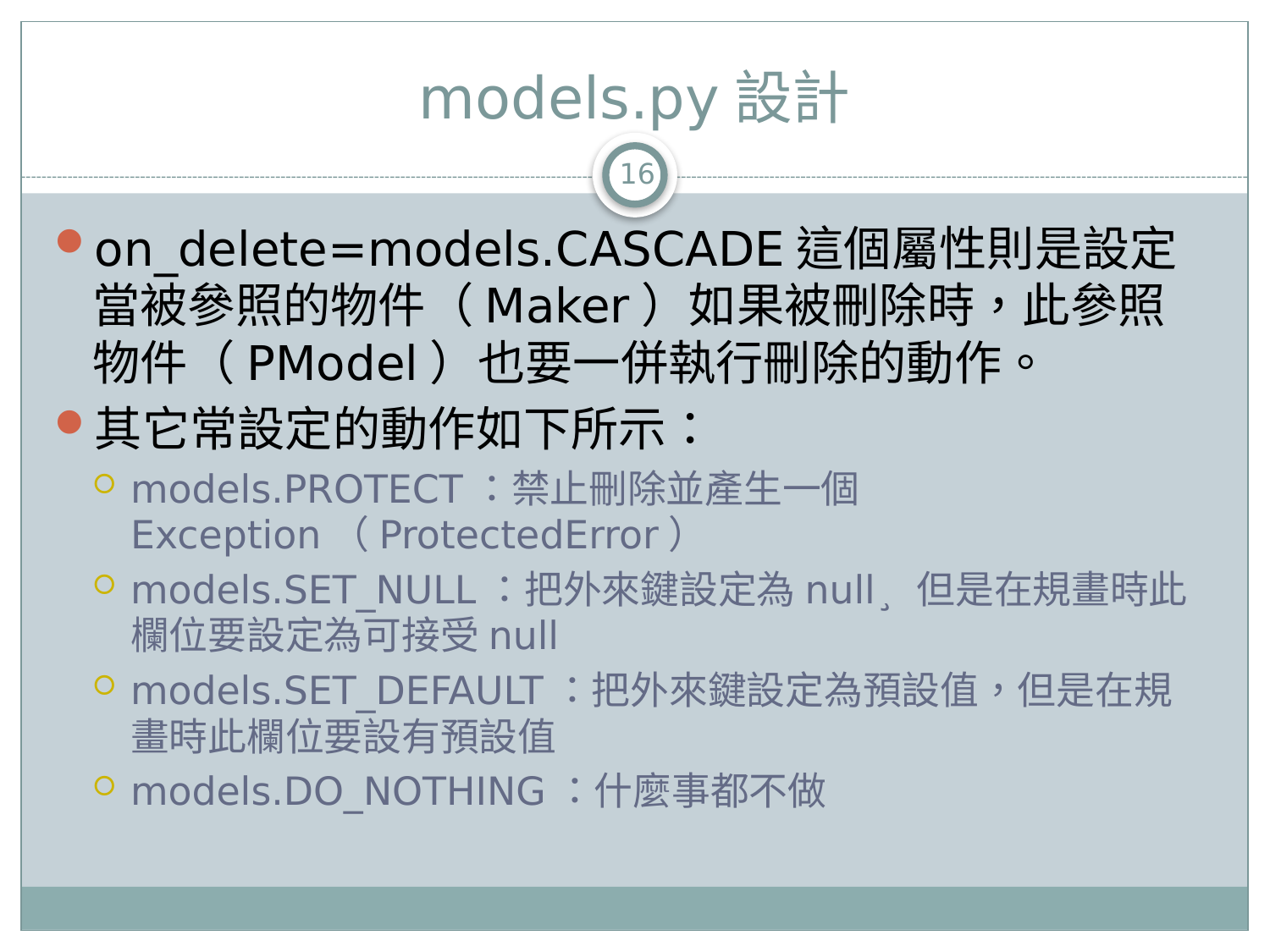

# models.py設計
16
on_delete=models.CASCADE這個屬性則是設定當被參照的物件（Maker）如果被刪除時，此參照物件（PModel）也要一併執行刪除的動作。
其它常設定的動作如下所示：
models.PROTECT：禁止刪除並產生一個Exception（ProtectedError）
models.SET_NULL：把外來鍵設定為null¸ 但是在規畫時此欄位要設定為可接受null
models.SET_DEFAULT：把外來鍵設定為預設值，但是在規畫時此欄位要設有預設值
models.DO_NOTHING：什麼事都不做